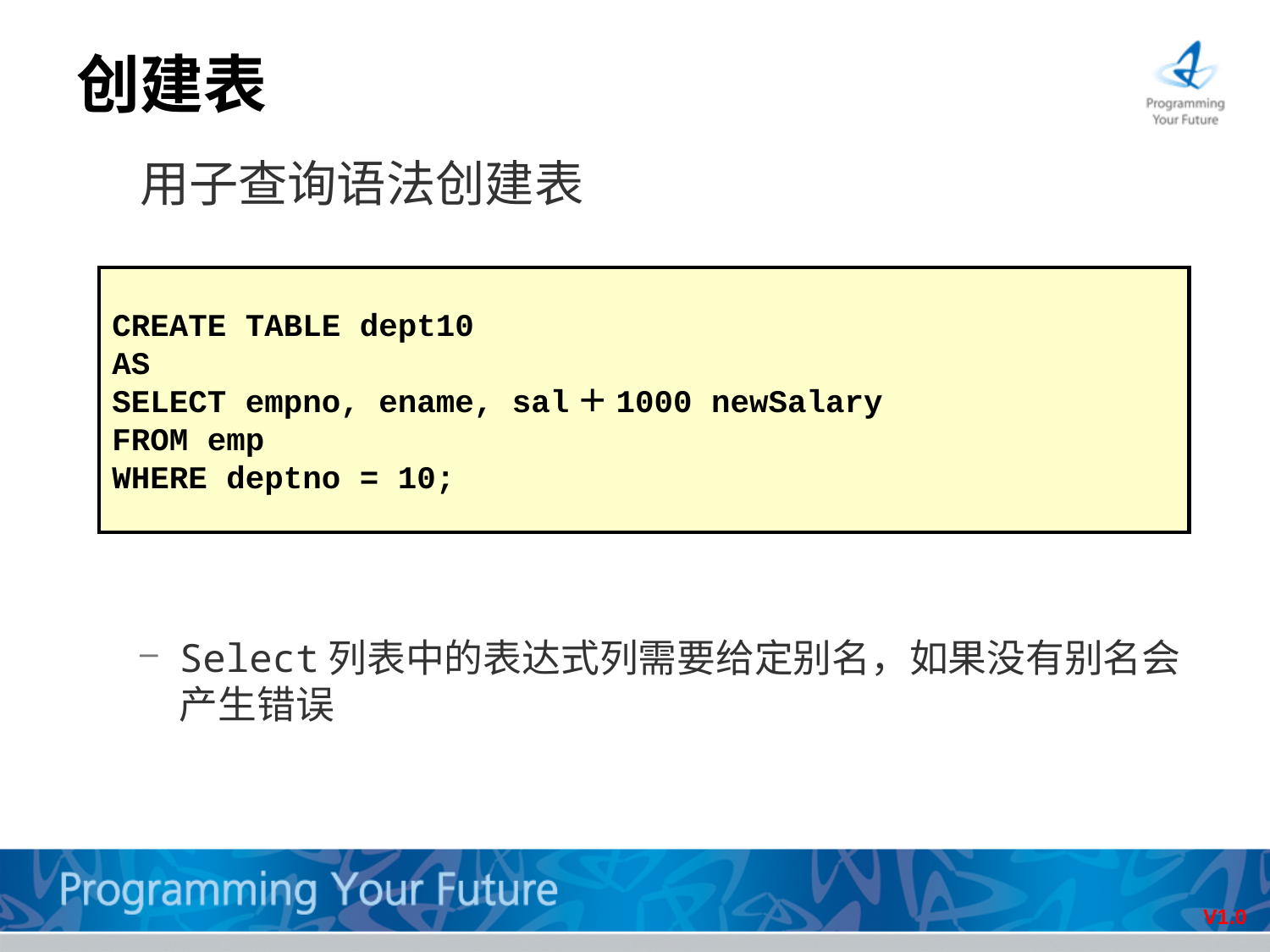

# 创建表
用子查询语法创建表

Select列表中的表达式列需要给定别名，如果没有别名会产生错误
CREATE TABLE dept10
AS
SELECT empno, ename, sal＋1000 newSalary
FROM emp
WHERE deptno = 10;